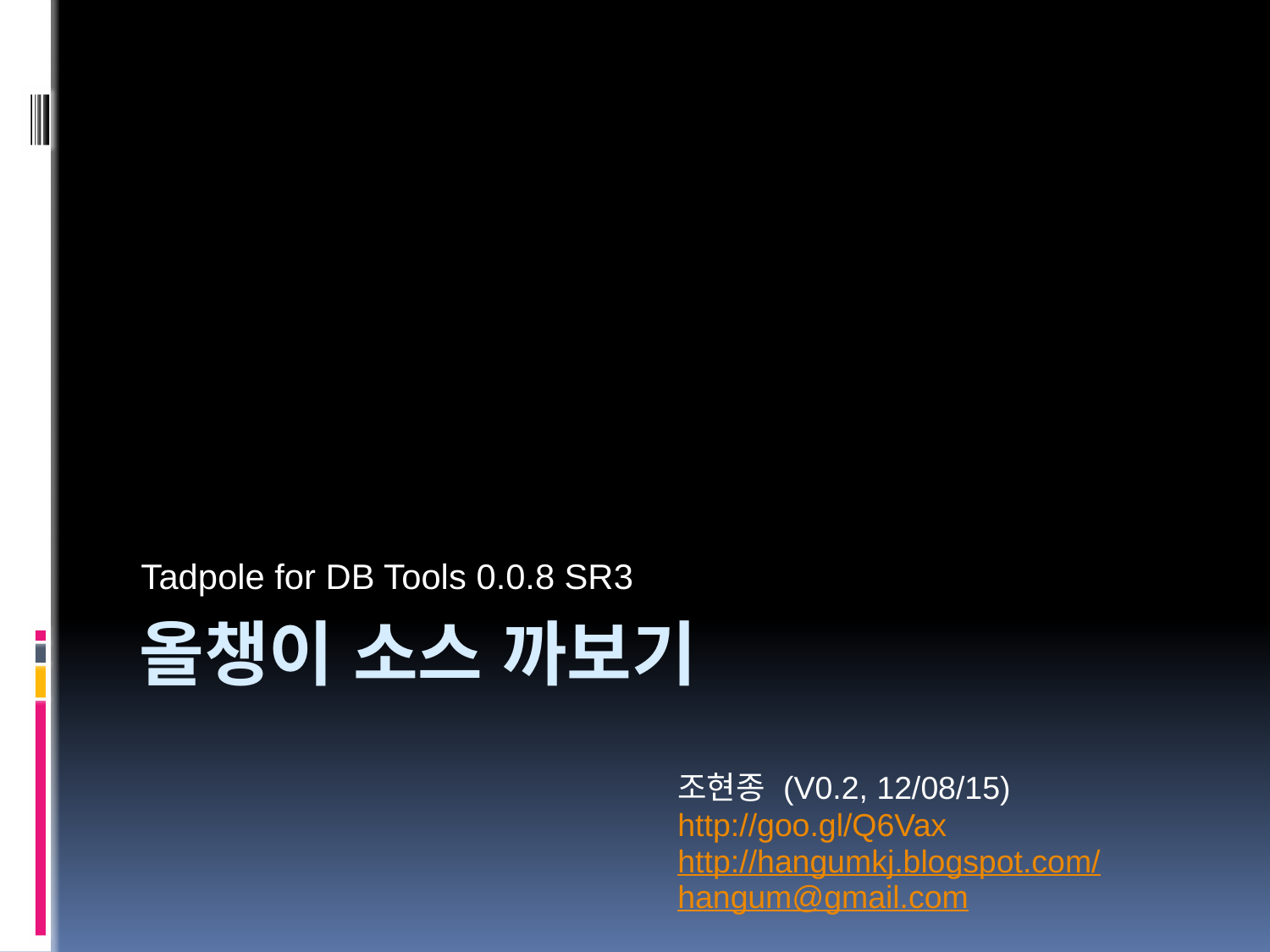

Tadpole for DB Tools 0.0.8 SR3
# 올챙이 소스 까보기
| 조현종 (V0.2, 12/08/15) http://goo.gl/Q6Vax http://hangumkj.blogspot.com/ hangum@gmail.com |
| --- |